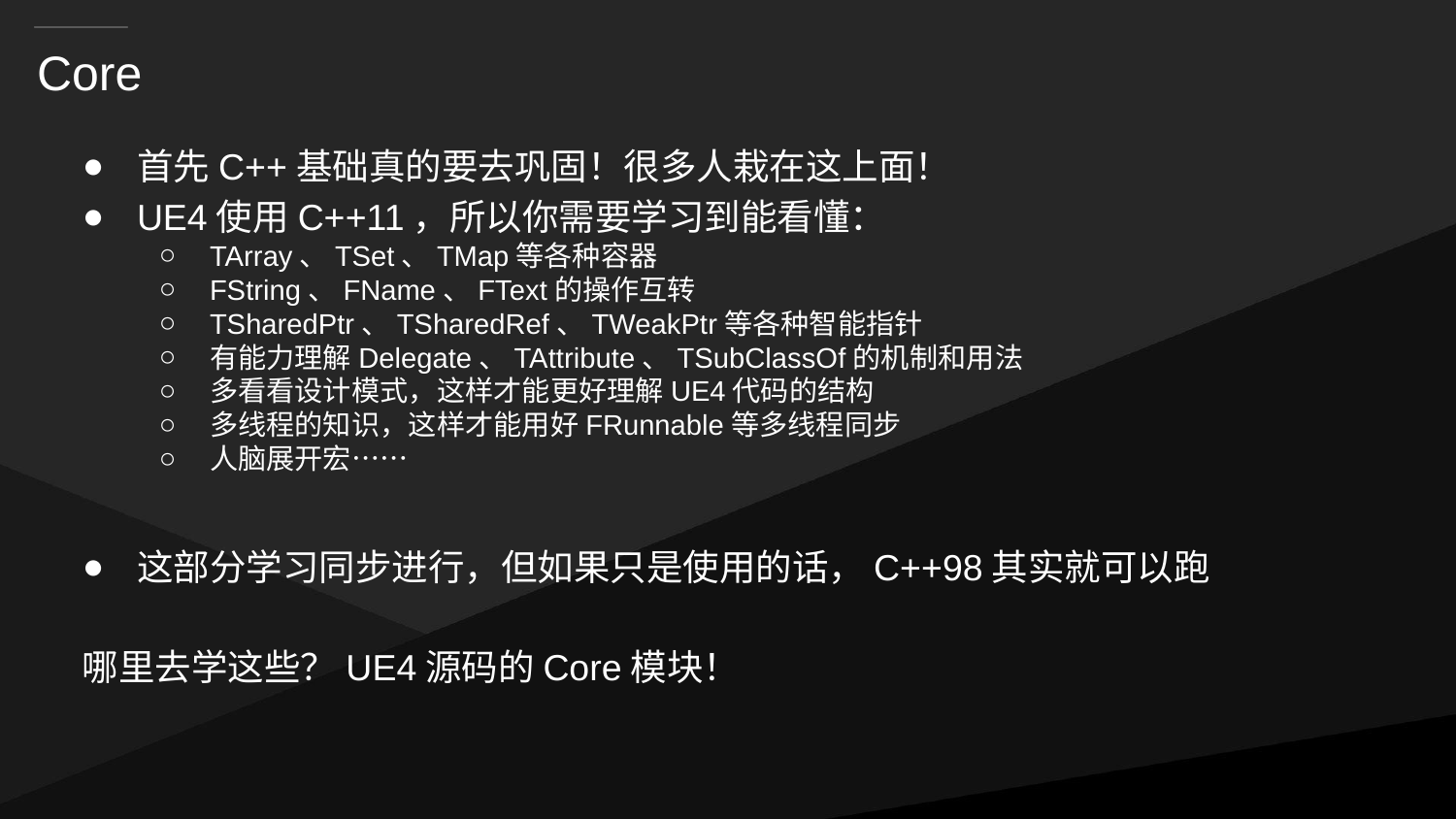

# Core
首先C++基础真的要去巩固！很多人栽在这上面！
UE4使用C++11，所以你需要学习到能看懂：
TArray、TSet、TMap等各种容器
FString、FName、FText的操作互转
TSharedPtr、TSharedRef、TWeakPtr等各种智能指针
有能力理解Delegate、TAttribute、TSubClassOf的机制和用法
多看看设计模式，这样才能更好理解UE4代码的结构
多线程的知识，这样才能用好FRunnable等多线程同步
人脑展开宏……

这部分学习同步进行，但如果只是使用的话，C++98其实就可以跑

哪里去学这些？UE4源码的Core模块！